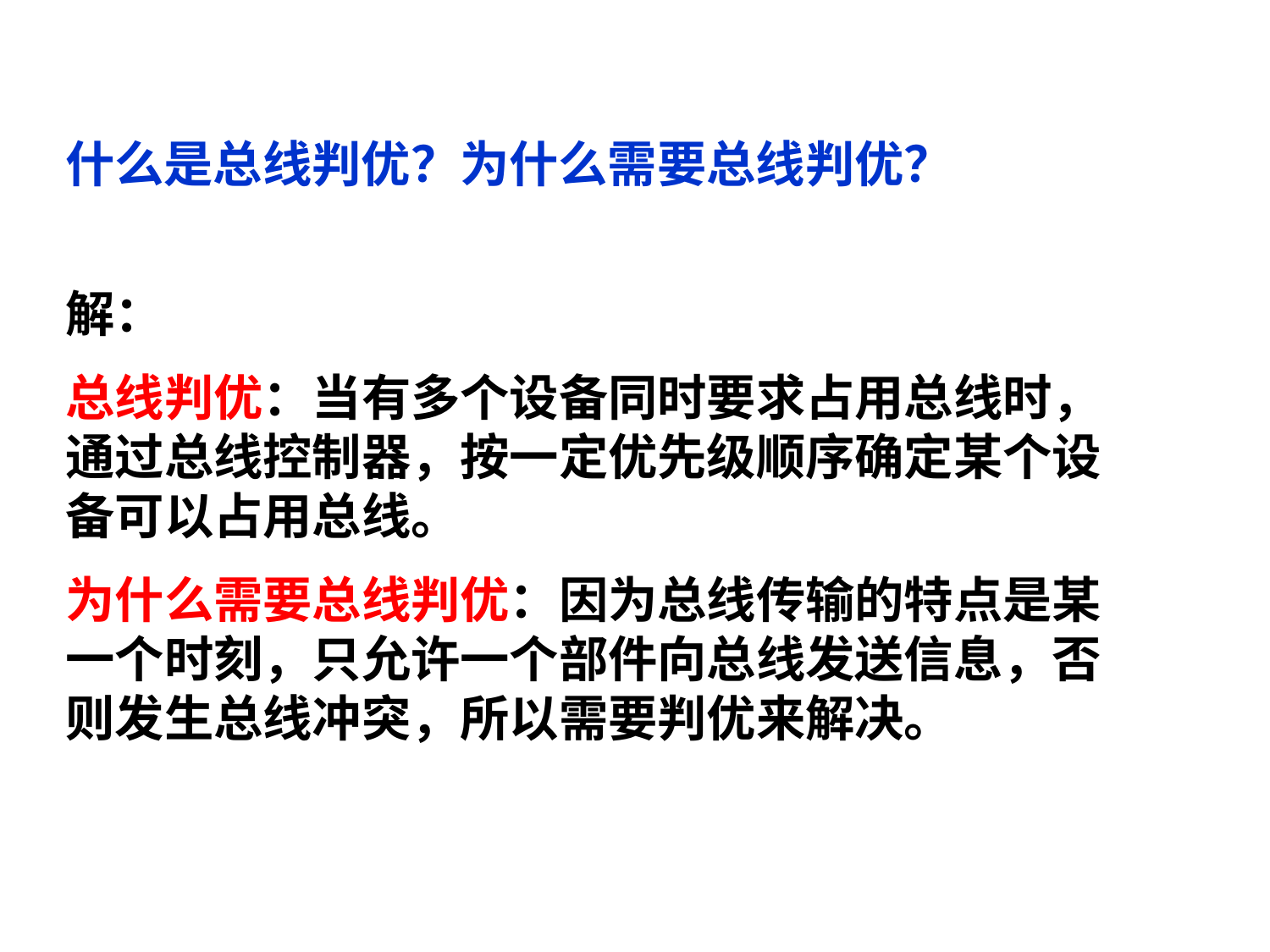

什么是总线判优？为什么需要总线判优？
解：
总线判优：当有多个设备同时要求占用总线时，通过总线控制器，按一定优先级顺序确定某个设备可以占用总线。
为什么需要总线判优：因为总线传输的特点是某一个时刻，只允许一个部件向总线发送信息，否则发生总线冲突，所以需要判优来解决。